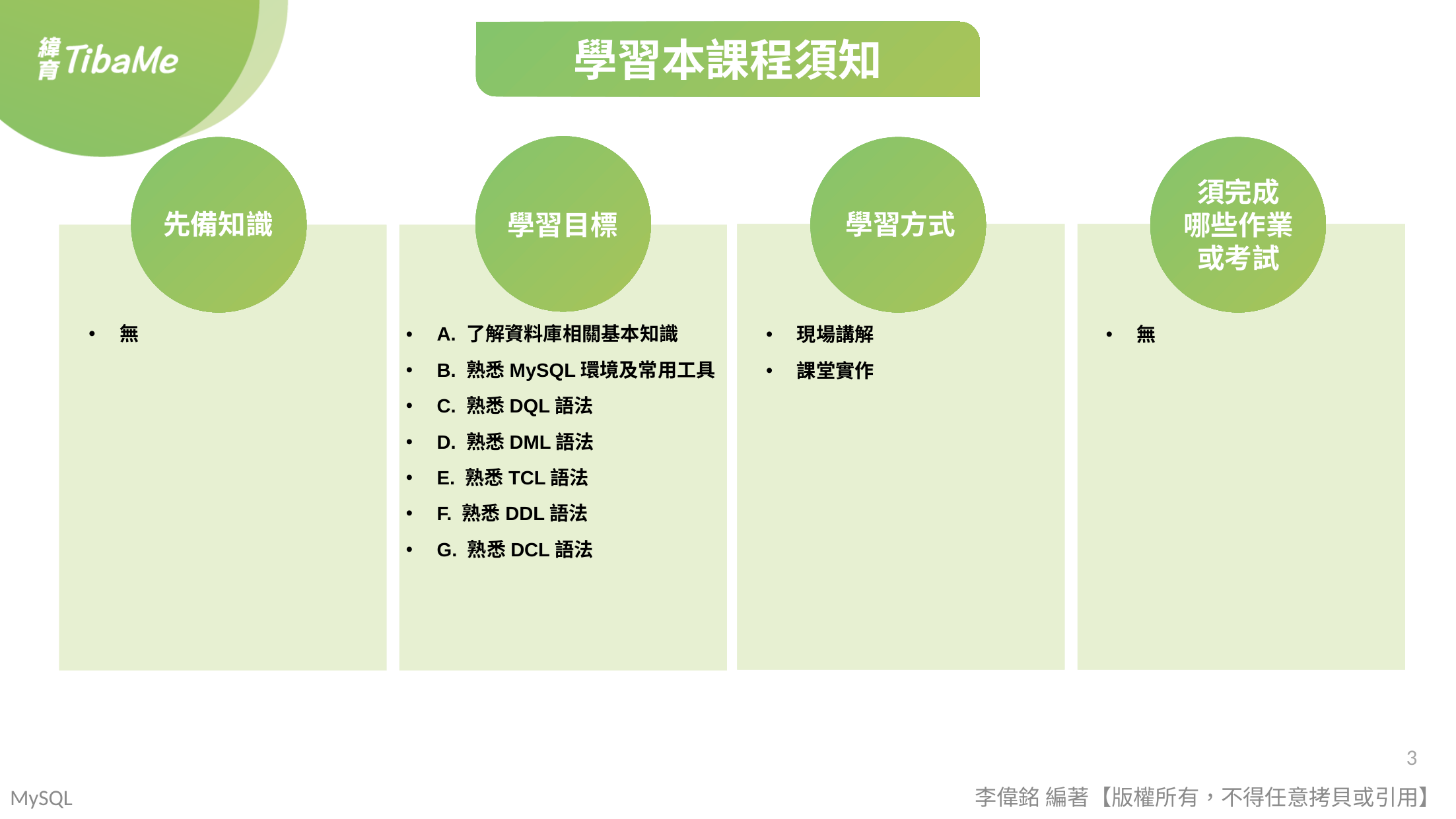

無
A. 了解資料庫相關基本知識
B. 熟悉MySQL環境及常用工具
C. 熟悉DQL語法
D. 熟悉DML語法
E. 熟悉TCL語法
F. 熟悉DDL語法
G. 熟悉DCL語法
現場講解
課堂實作
無
MySQL
李偉銘 編著【版權所有，不得任意拷貝或引用】